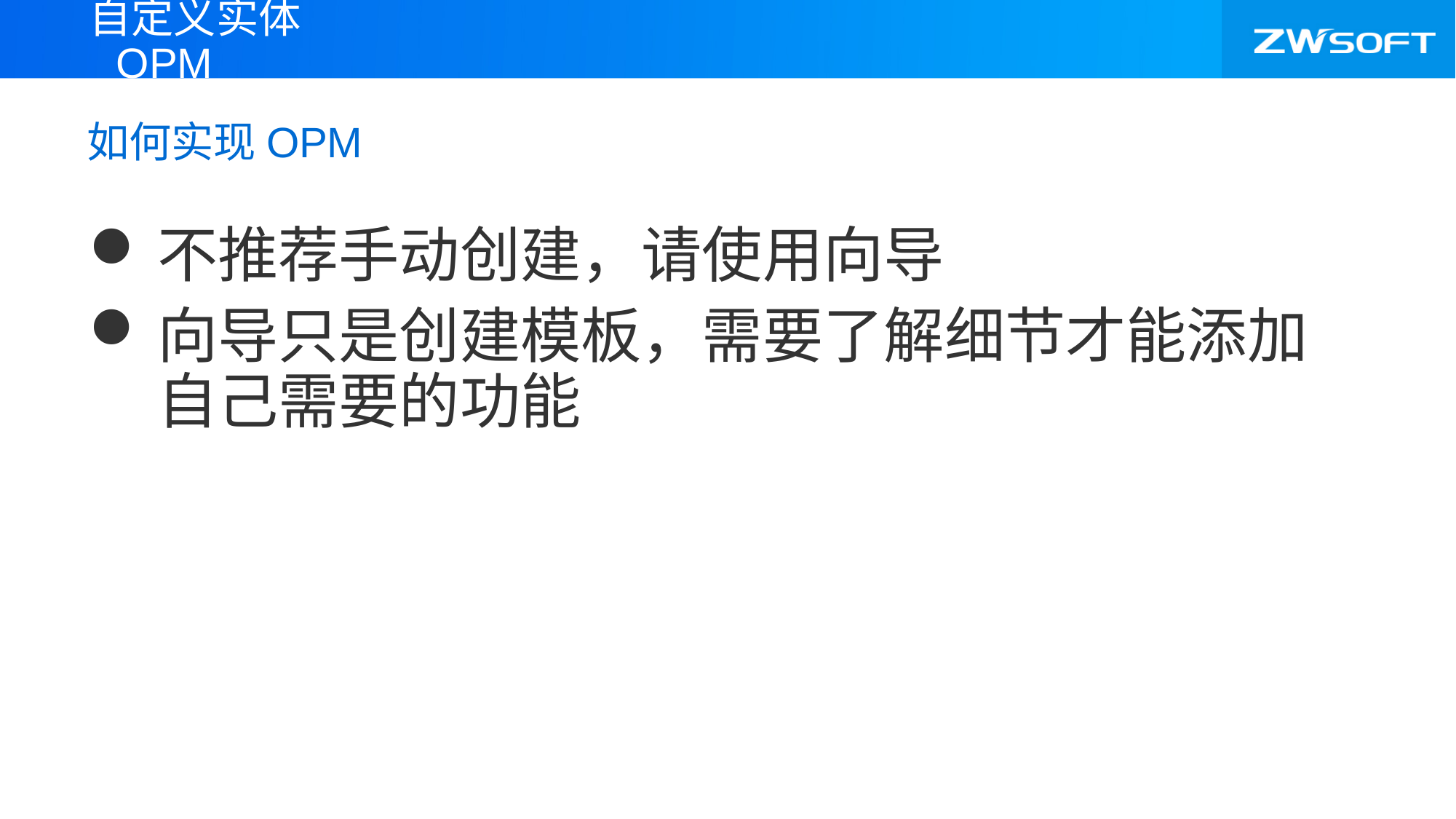

自定义实体OPM
# 如何实现OPM
不推荐手动创建，请使用向导
向导只是创建模板，需要了解细节才能添加自己需要的功能